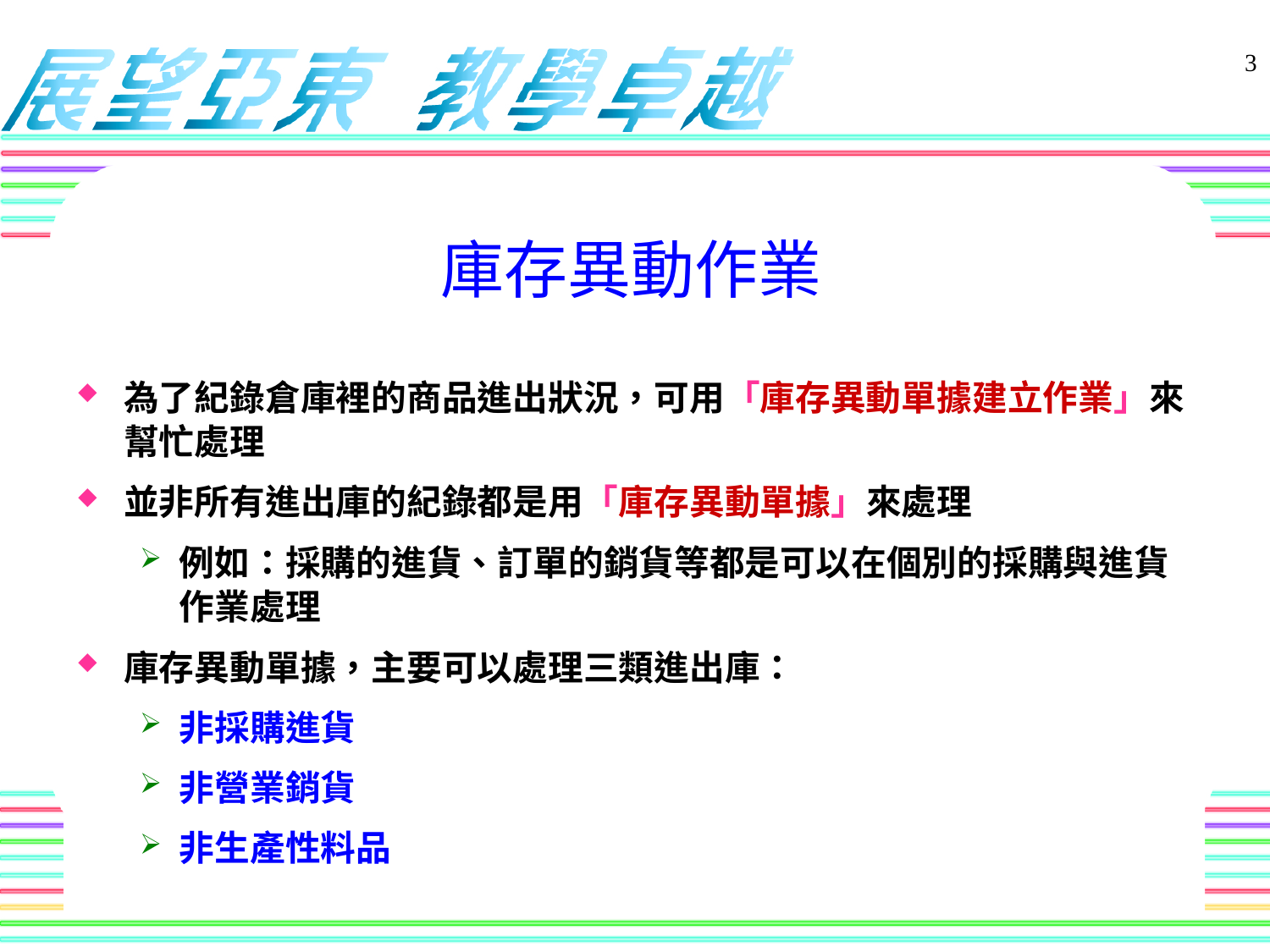

庫存異動作業
3
為了紀錄倉庫裡的商品進出狀況，可用「庫存異動單據建立作業」來幫忙處理
並非所有進出庫的紀錄都是用「庫存異動單據」來處理
例如：採購的進貨、訂單的銷貨等都是可以在個別的採購與進貨作業處理
庫存異動單據，主要可以處理三類進出庫：
非採購進貨
非營業銷貨
非生產性料品